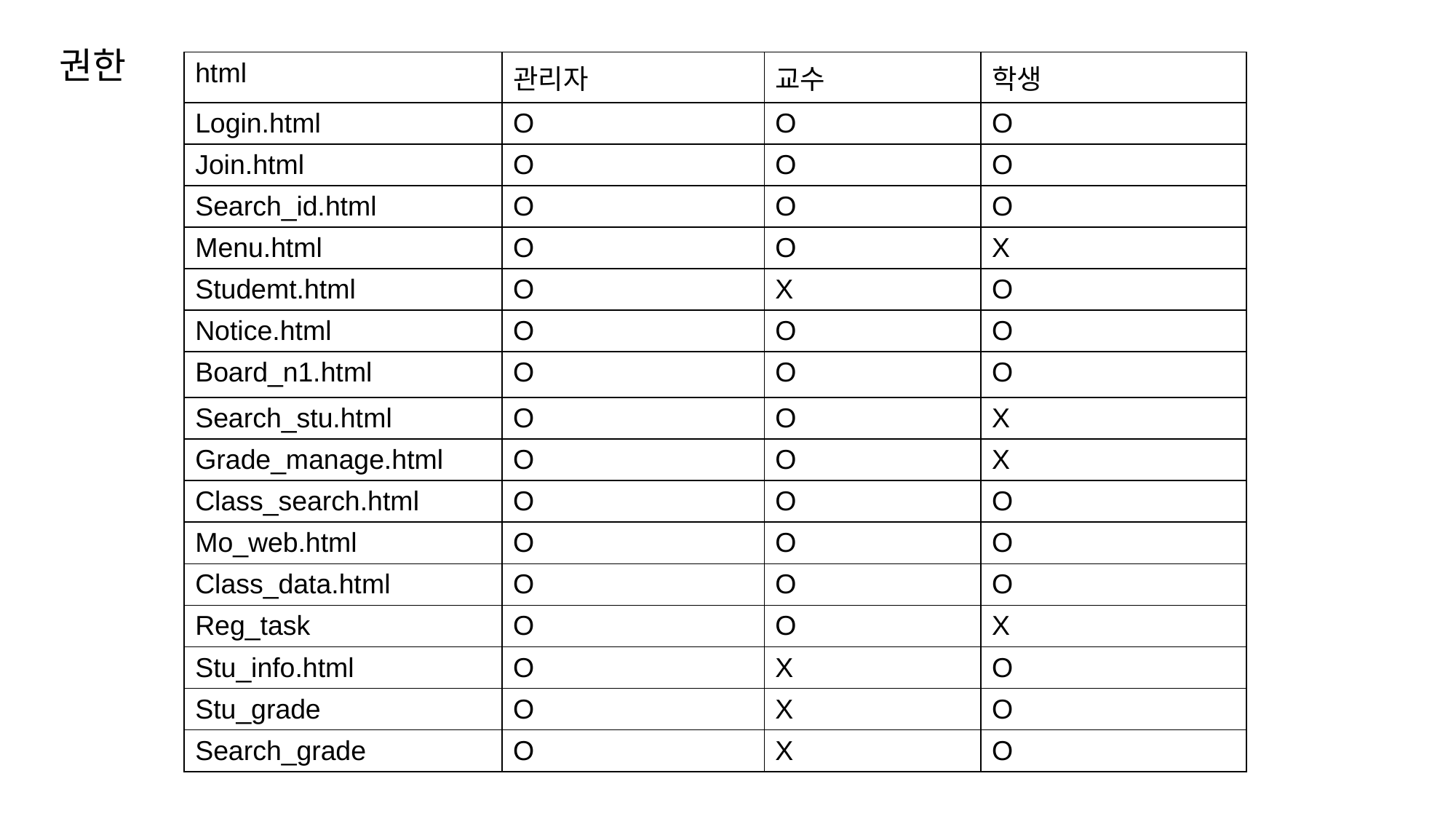

권한
| html | 관리자 | 교수 | 학생 |
| --- | --- | --- | --- |
| Login.html | O | O | O |
| Join.html | O | O | O |
| Search\_id.html | O | O | O |
| Menu.html | O | O | X |
| Studemt.html | O | X | O |
| Notice.html | O | O | O |
| Board\_n1.html | O | O | O |
| Search\_stu.html | O | O | X |
| Grade\_manage.html | O | O | X |
| Class\_search.html | O | O | O |
| Mo\_web.html | O | O | O |
| Class\_data.html | O | O | O |
| Reg\_task | O | O | X |
| Stu\_info.html | O | X | O |
| Stu\_grade | O | X | O |
| Search\_grade | O | X | O |